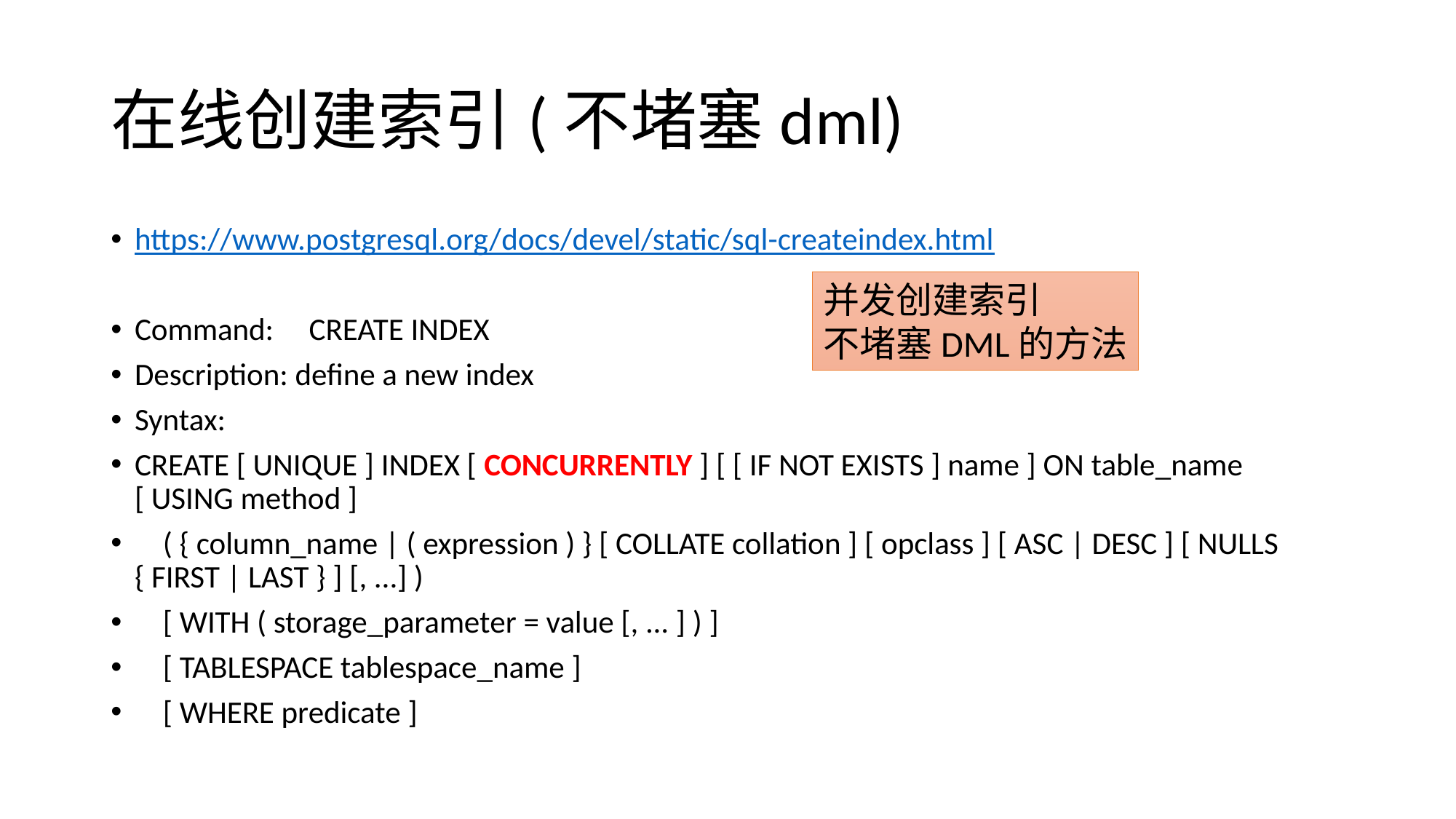

# 在线创建索引(不堵塞dml)
https://www.postgresql.org/docs/devel/static/sql-createindex.html

Command:     CREATE INDEX
Description: define a new index
Syntax:
CREATE [ UNIQUE ] INDEX [ CONCURRENTLY ] [ [ IF NOT EXISTS ] name ] ON table_name [ USING method ]
    ( { column_name | ( expression ) } [ COLLATE collation ] [ opclass ] [ ASC | DESC ] [ NULLS { FIRST | LAST } ] [, ...] )
    [ WITH ( storage_parameter = value [, ... ] ) ]
    [ TABLESPACE tablespace_name ]
    [ WHERE predicate ]
并发创建索引
不堵塞DML的方法